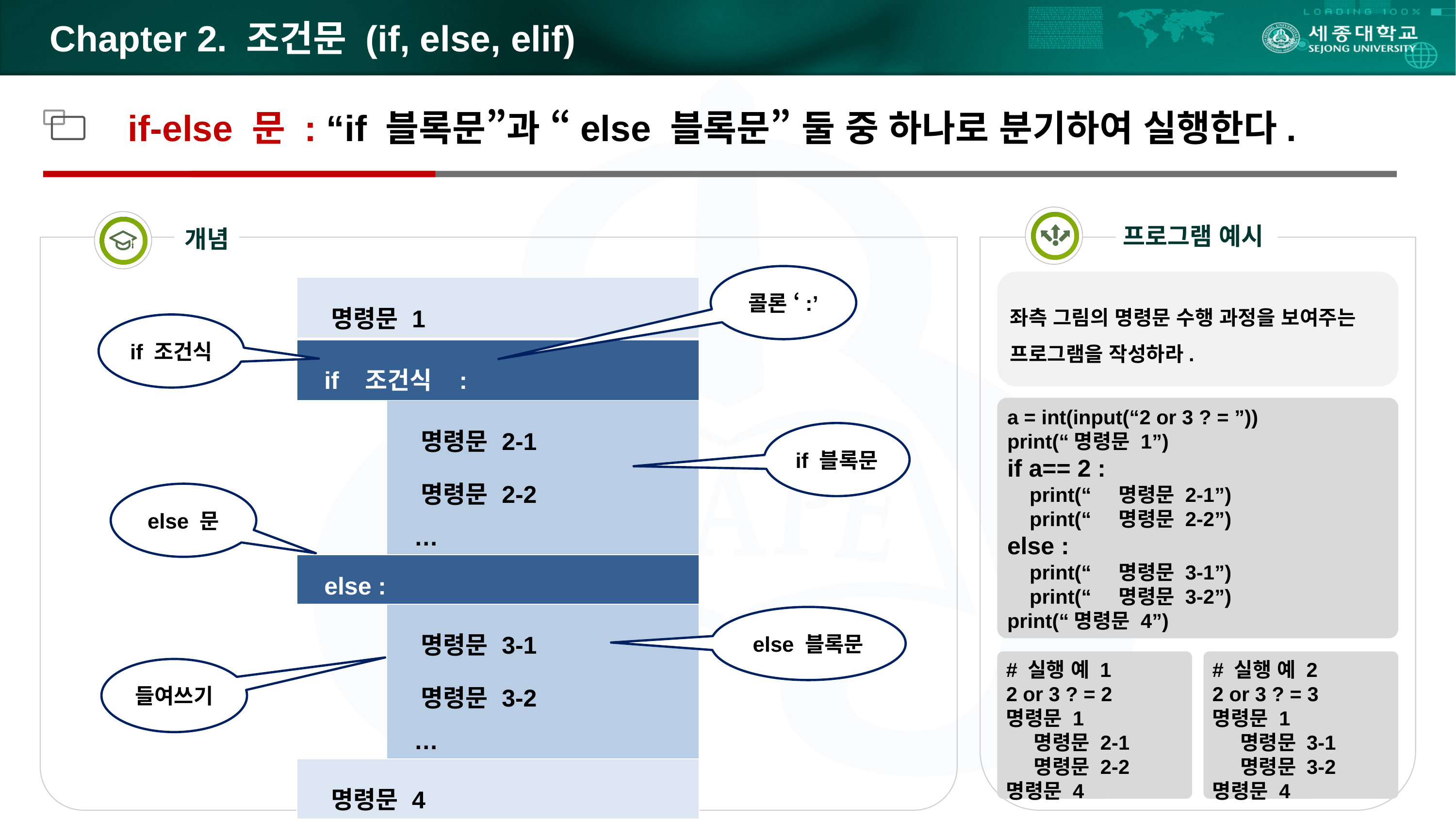

# Chapter 2. 조건문 (if, else, elif)
if-else 문 : “if 블록문”과 “else 블록문” 둘 중 하나로 분기하여 실행한다.
콜론 ‘:’
좌측 그림의 명령문 수행 과정을 보여주는 프로그램을 작성하라.
| 명령문 1 |  |
| --- | --- |
| if 조건식 : |  |
|  | 명령문 2-1 명령문 2-2 … |
| else : |  |
|  | 명령문 3-1 명령문 3-2 … |
| 명령문 4 |  |
if 조건식
a = int(input(“2 or 3 ? = ”))
print(“명령문 1”)
if a== 2 :
    print(“    명령문 2-1”)
    print(“    명령문 2-2”)
else :
    print(“    명령문 3-1”)
    print(“    명령문 3-2”)
print(“명령문 4”)
if 블록문
else 문
else 블록문
# 실행 예 1
2 or 3 ? = 2
명령문 1
    명령문 2-1
    명령문 2-2
명령문 4
# 실행 예 2
2 or 3 ? = 3
명령문 1
    명령문 3-1
    명령문 3-2
명령문 4
들여쓰기